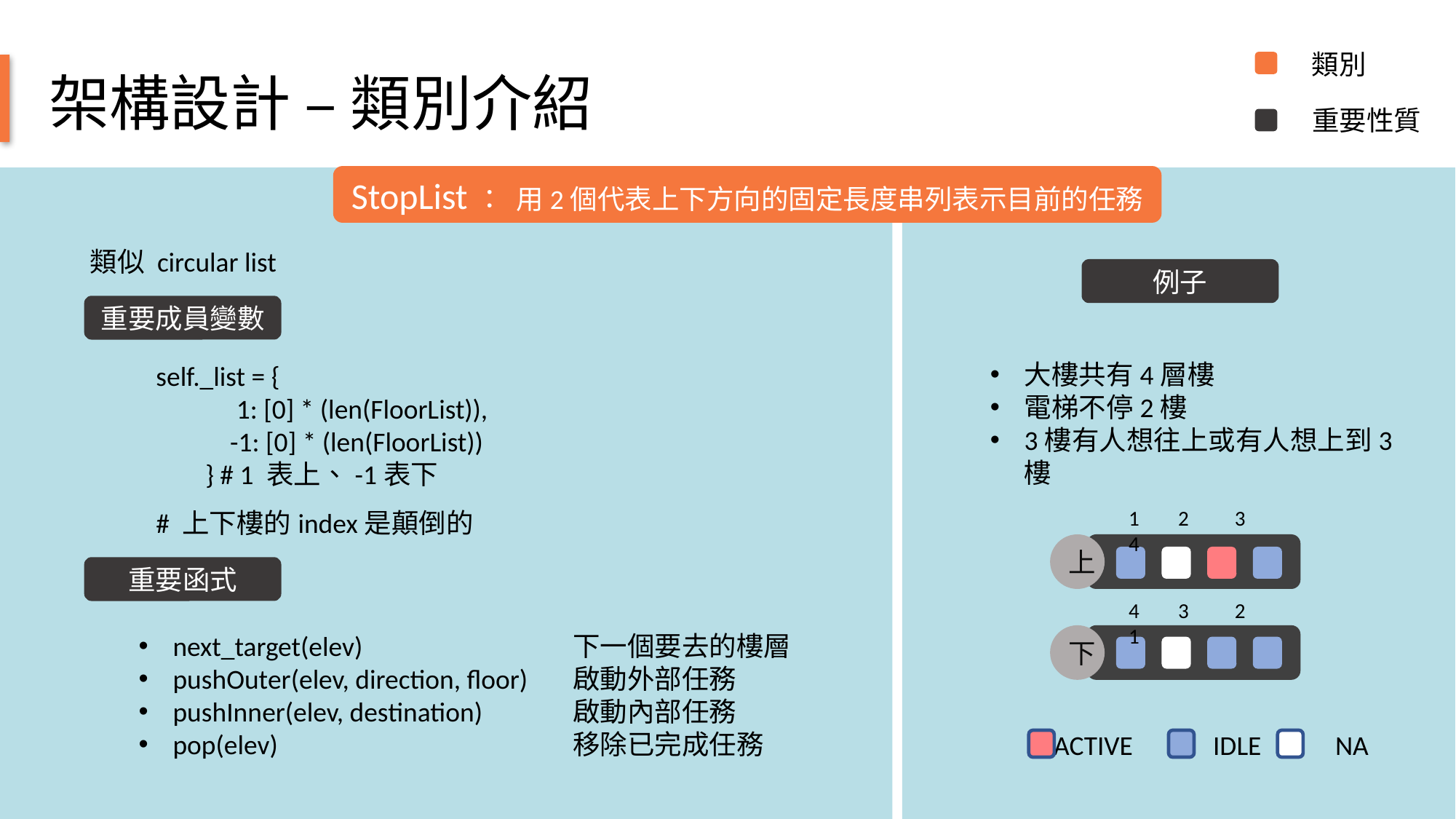

類別

重要性質

架構設計 – 類別介紹
StopList：  用2個代表上下方向的固定長度串列表示目前的任務

類似 circular list
例子
重要成員變數
大樓共有4層樓
電梯不停2樓
3樓有人想往上或有人想上到3樓
self._list = {
             1: [0] * (len(FloorList)),
            -1: [0] * (len(FloorList))
        } # 1 表上、-1表下

# 上下樓的index是顛倒的
1　　2　　3　　4
上

重要函式
4　　3　　2　　1
next_target(elev)
pushOuter(elev, direction, floor)
pushInner(elev, destination)
pop(elev)
下一個要去的樓層
啟動外部任務
啟動內部任務
移除已完成任務
下

ACTIVE 　　 IDLE 　　NA

6